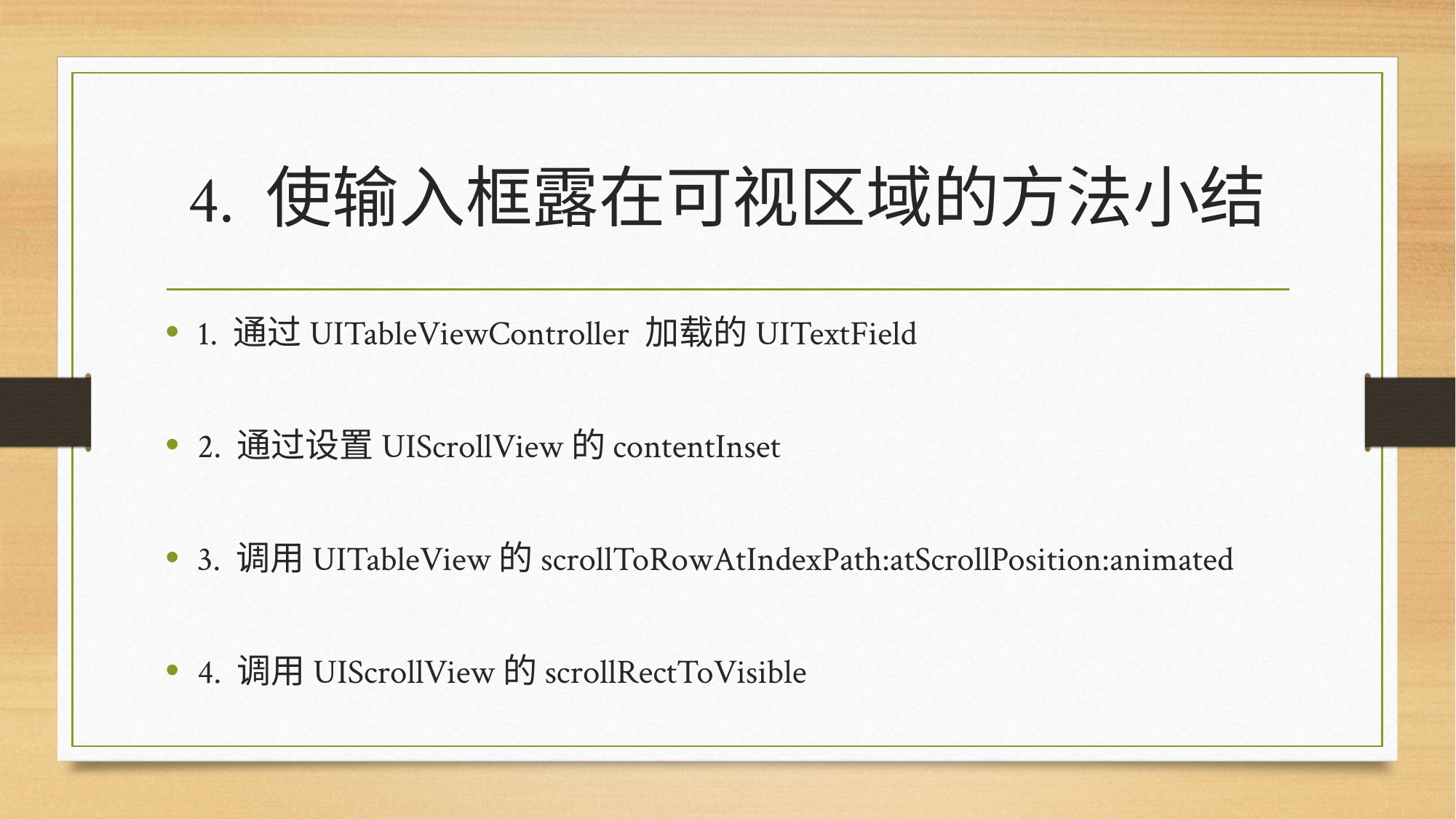

# 4. 使输入框露在可视区域的方法小结
1. 通过UITableViewController 加载的UITextField

2. 通过设置UIScrollView的contentInset

3. 调用UITableView的scrollToRowAtIndexPath:atScrollPosition:animated

4. 调用UIScrollView的scrollRectToVisible